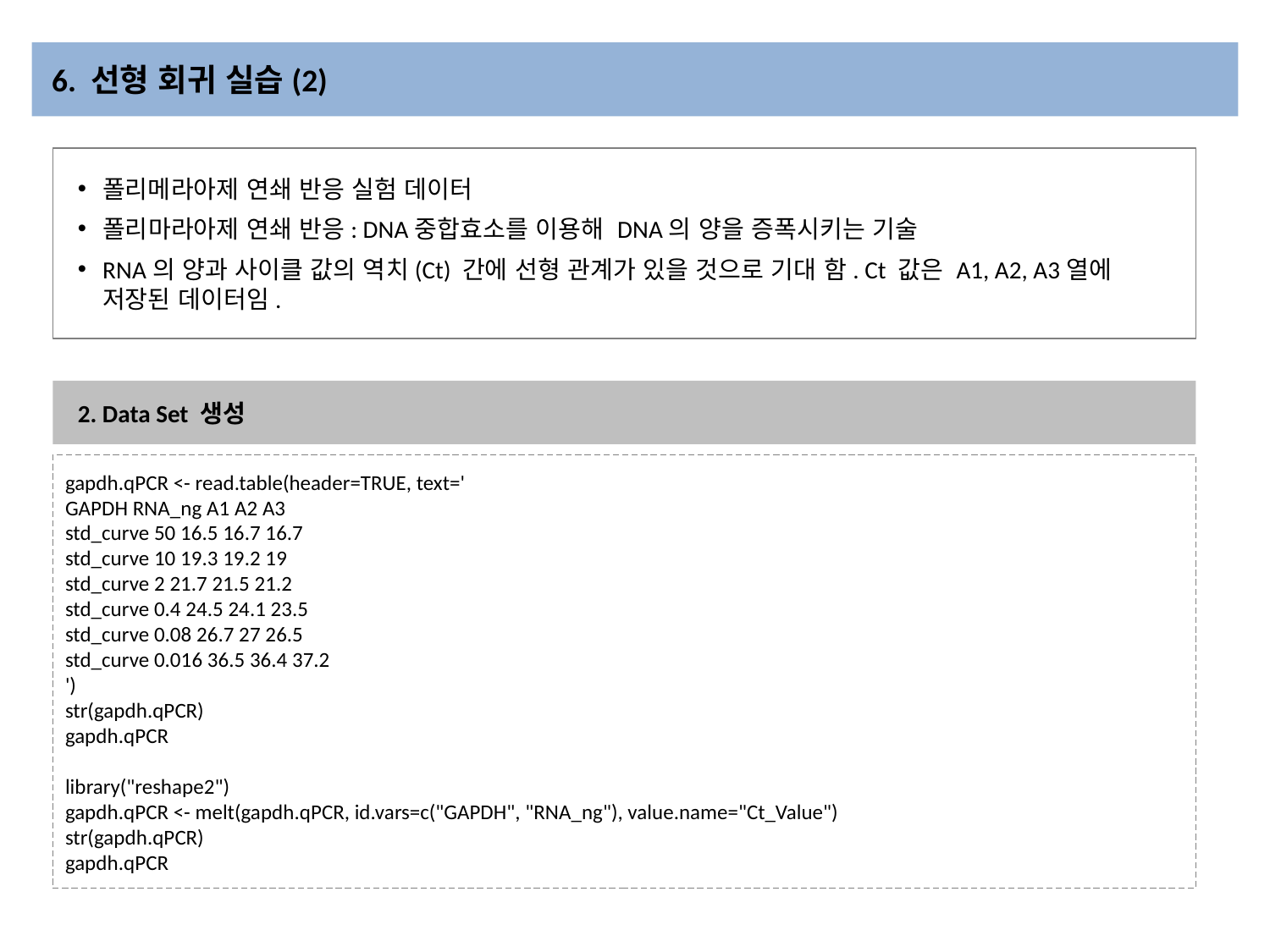

# 6. 선형 회귀 실습(2)
폴리메라아제 연쇄 반응 실험 데이터
폴리마라아제 연쇄 반응: DNA중합효소를 이용해 DNA의 양을 증폭시키는 기술
RNA의 양과 사이클 값의 역치(Ct) 간에 선형 관계가 있을 것으로 기대 함. Ct 값은 A1, A2, A3열에 저장된 데이터임.
2. Data Set 생성
gapdh.qPCR <- read.table(header=TRUE, text='
GAPDH RNA_ng A1 A2 A3
std_curve 50 16.5 16.7 16.7
std_curve 10 19.3 19.2 19
std_curve 2 21.7 21.5 21.2
std_curve 0.4 24.5 24.1 23.5
std_curve 0.08 26.7 27 26.5
std_curve 0.016 36.5 36.4 37.2
')
str(gapdh.qPCR)
gapdh.qPCR

library("reshape2")
gapdh.qPCR <- melt(gapdh.qPCR, id.vars=c("GAPDH", "RNA_ng"), value.name="Ct_Value")
str(gapdh.qPCR)
gapdh.qPCR